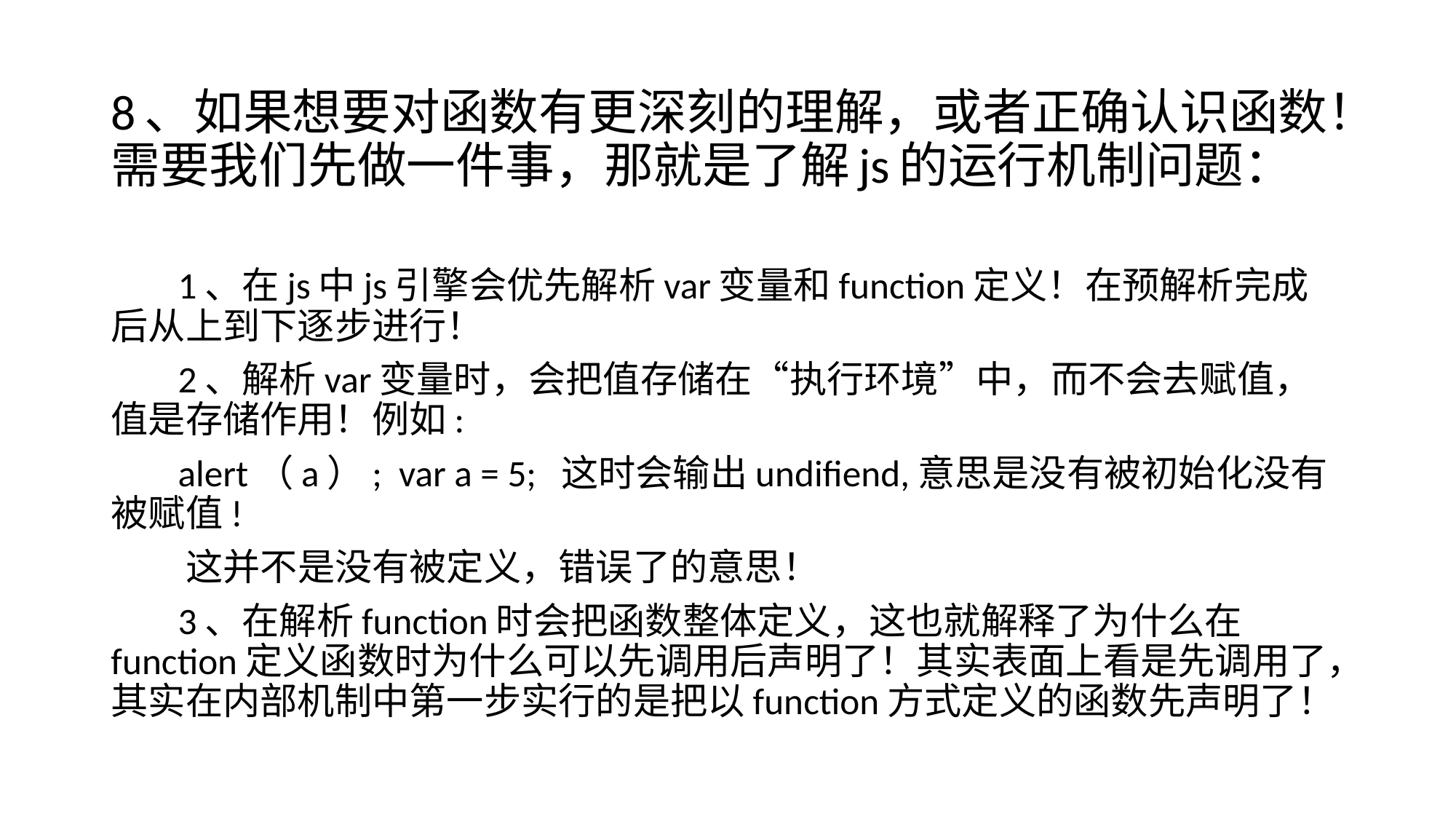

# 8、如果想要对函数有更深刻的理解，或者正确认识函数！需要我们先做一件事，那就是了解js的运行机制问题：
        1、在js中js引擎会优先解析var变量和function定义！在预解析完成后从上到下逐步进行！
        2、解析var变量时，会把值存储在“执行环境”中，而不会去赋值，值是存储作用！例如:
        alert（a）;  var a = 5;  这时会输出undifiend,意思是没有被初始化没有被赋值!
        这并不是没有被定义，错误了的意思！
        3、在解析function时会把函数整体定义，这也就解释了为什么在function定义函数时为什么可以先调用后声明了！其实表面上看是先调用了，其实在内部机制中第一步实行的是把以function方式定义的函数先声明了！